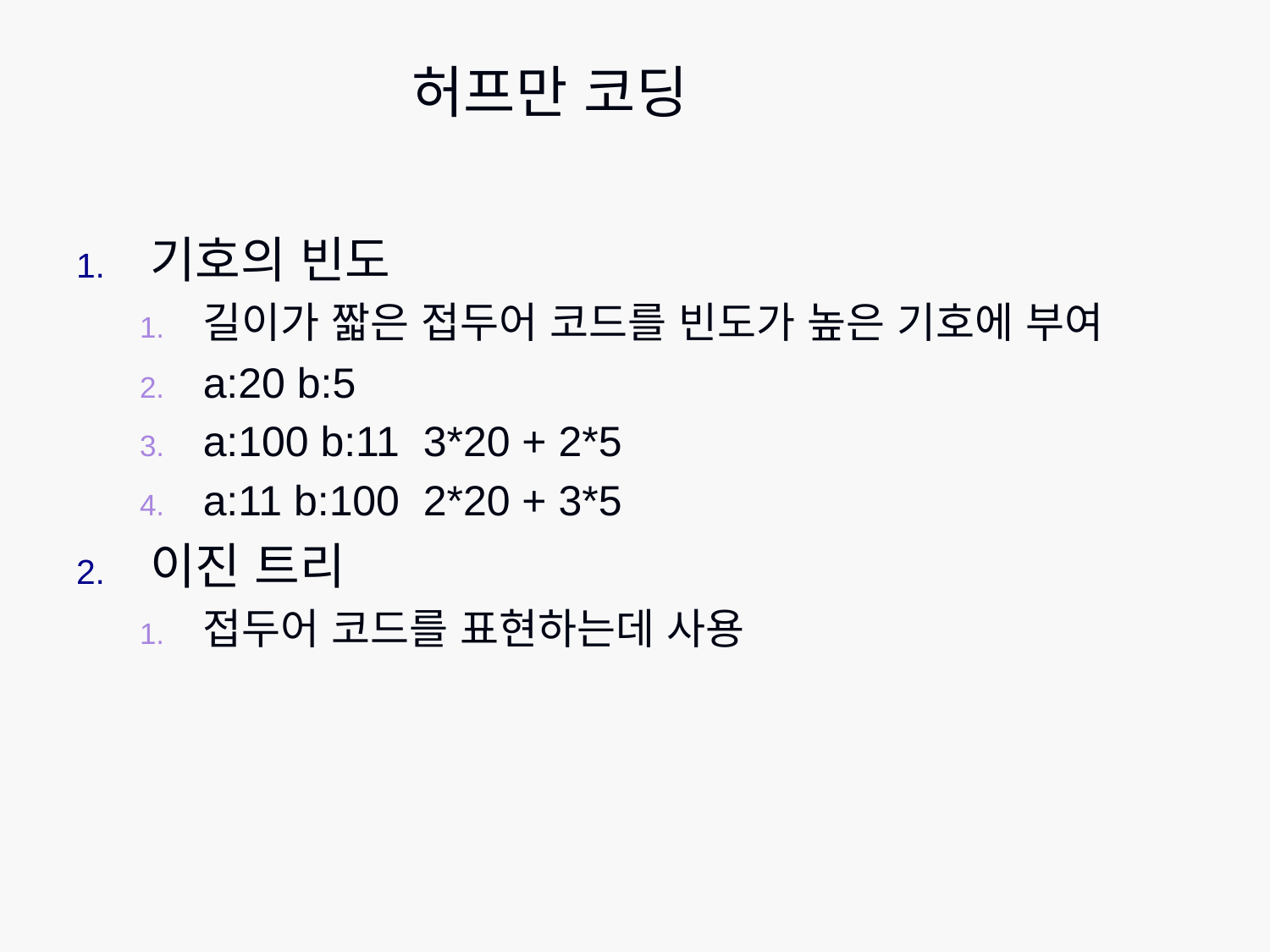

# 허프만 코딩
기호의 빈도
길이가 짧은 접두어 코드를 빈도가 높은 기호에 부여
a:20 b:5
a:100 b:11  3*20 + 2*5
a:11 b:100  2*20 + 3*5
이진 트리
접두어 코드를 표현하는데 사용